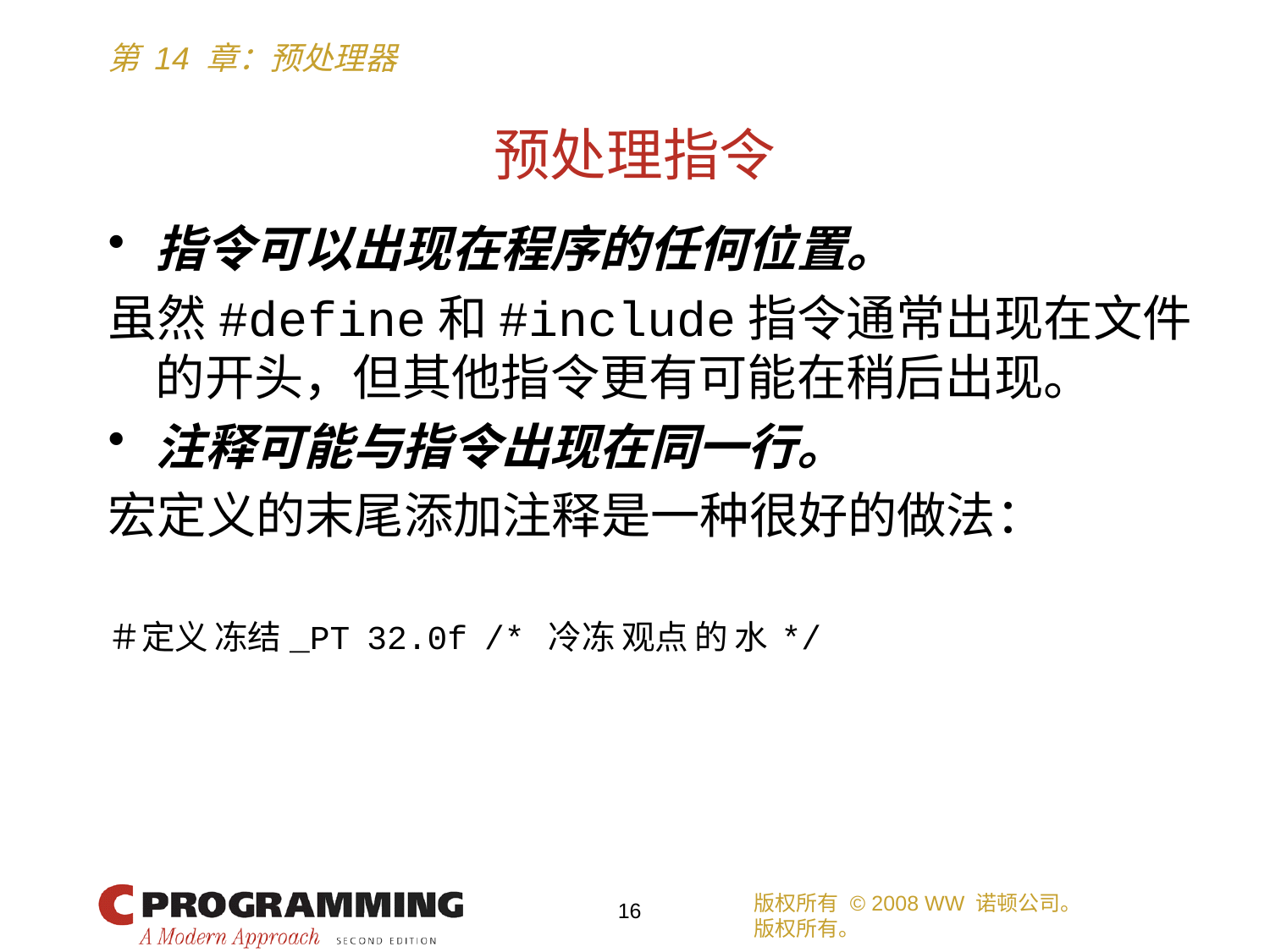

# 预处理指令
指令可以出现在程序的任何位置。
虽然#define和#include指令通常出现在文件的开头，但其他指令更有可能在稍后出现。
注释可能与指令出现在同一行。
宏定义的末尾添加注释是一种很好的做法：
＃定义 冻结_PT 32.0f /* 冷冻 观点 的 水 */
版权所有 © 2008 WW 诺顿公司。
版权所有。
16